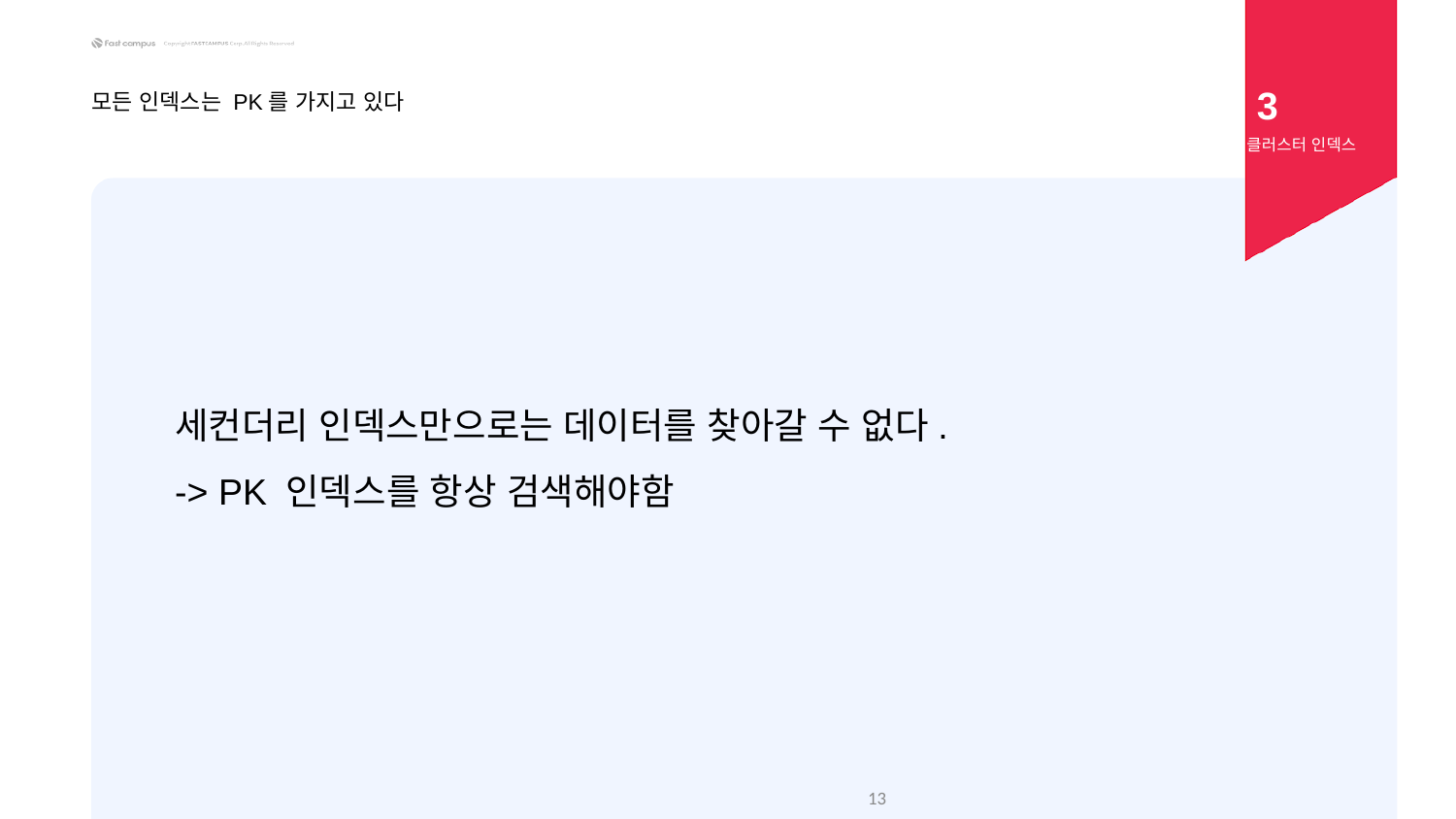

3
모든 인덱스는 PK를 가지고 있다
클러스터 인덱스
세컨더리 인덱스만으로는 데이터를 찾아갈 수 없다.
-> PK 인덱스를 항상 검색해야함

13